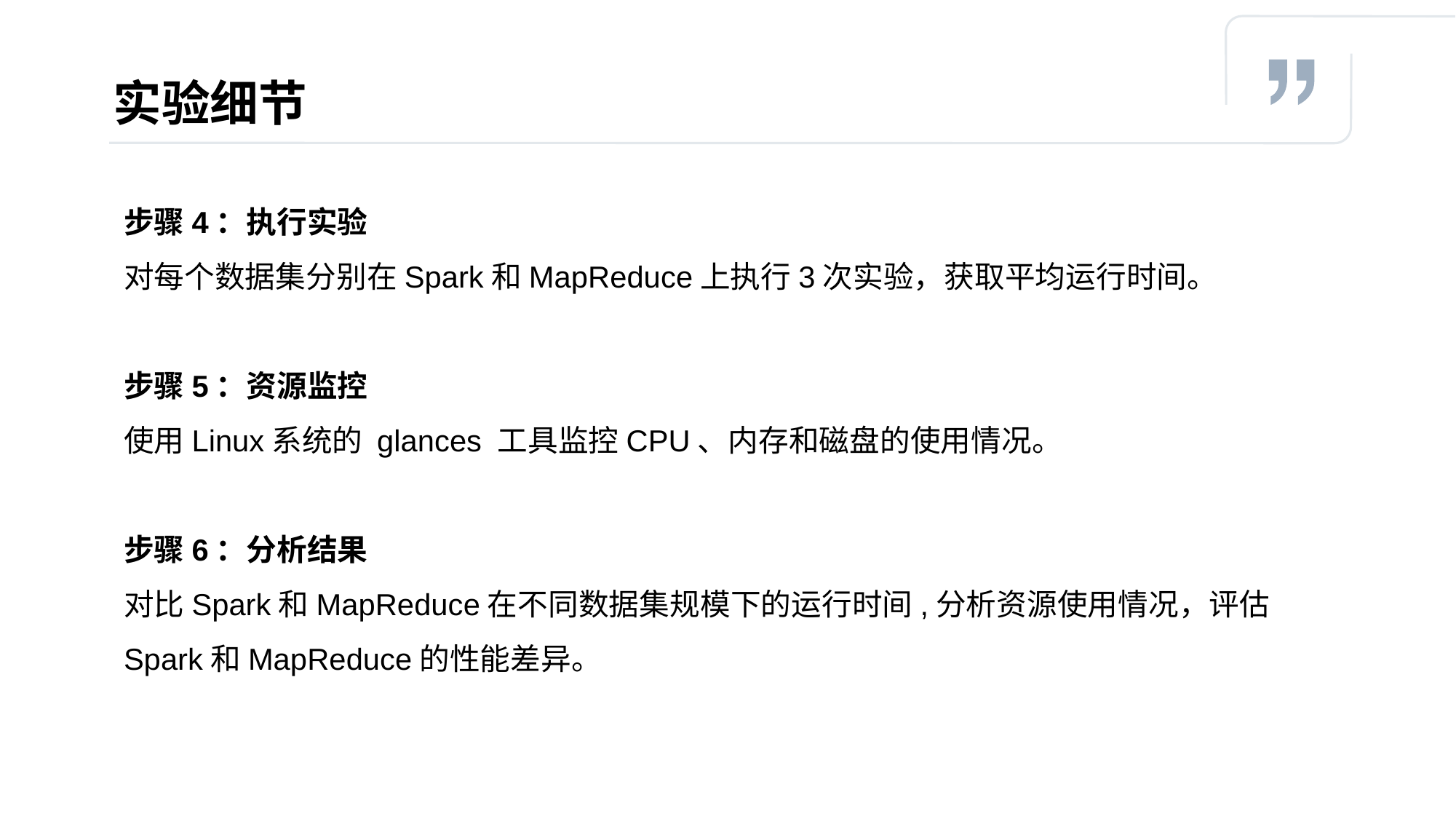

# 实验细节
步骤4：执行实验
对每个数据集分别在Spark和MapReduce上执行3次实验，获取平均运行时间。

步骤5：资源监控
使用Linux系统的 glances 工具监控CPU、内存和磁盘的使用情况。

步骤6：分析结果
对比Spark和MapReduce在不同数据集规模下的运行时间,分析资源使用情况，评估Spark和MapReduce的性能差异。